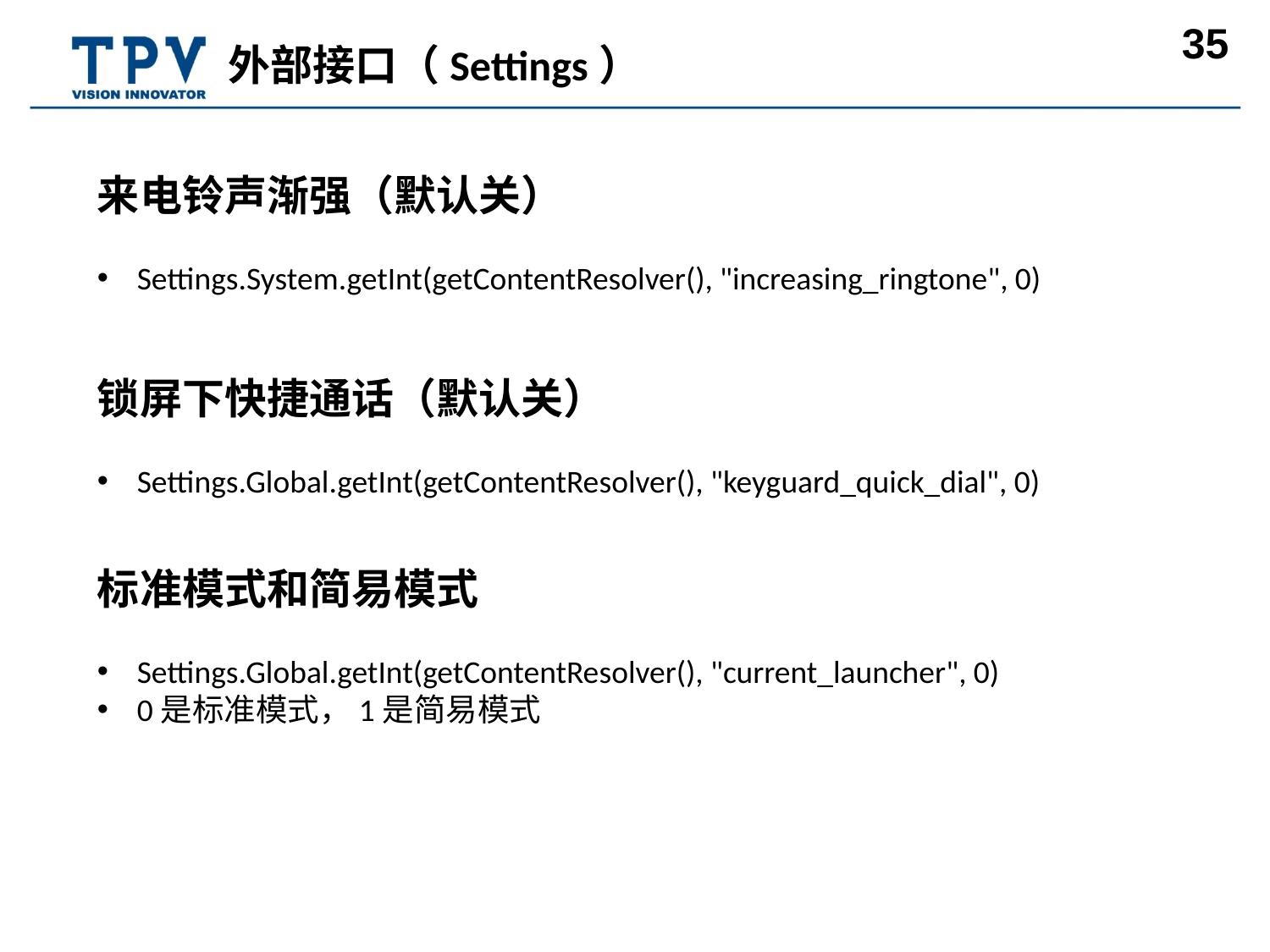

外部接口（Settings）
来电铃声渐强（默认关）

Settings.System.getInt(getContentResolver(), "increasing_ringtone", 0)
锁屏下快捷通话（默认关）

Settings.Global.getInt(getContentResolver(), "keyguard_quick_dial", 0)
标准模式和简易模式

Settings.Global.getInt(getContentResolver(), "current_launcher", 0)
0是标准模式，1是简易模式